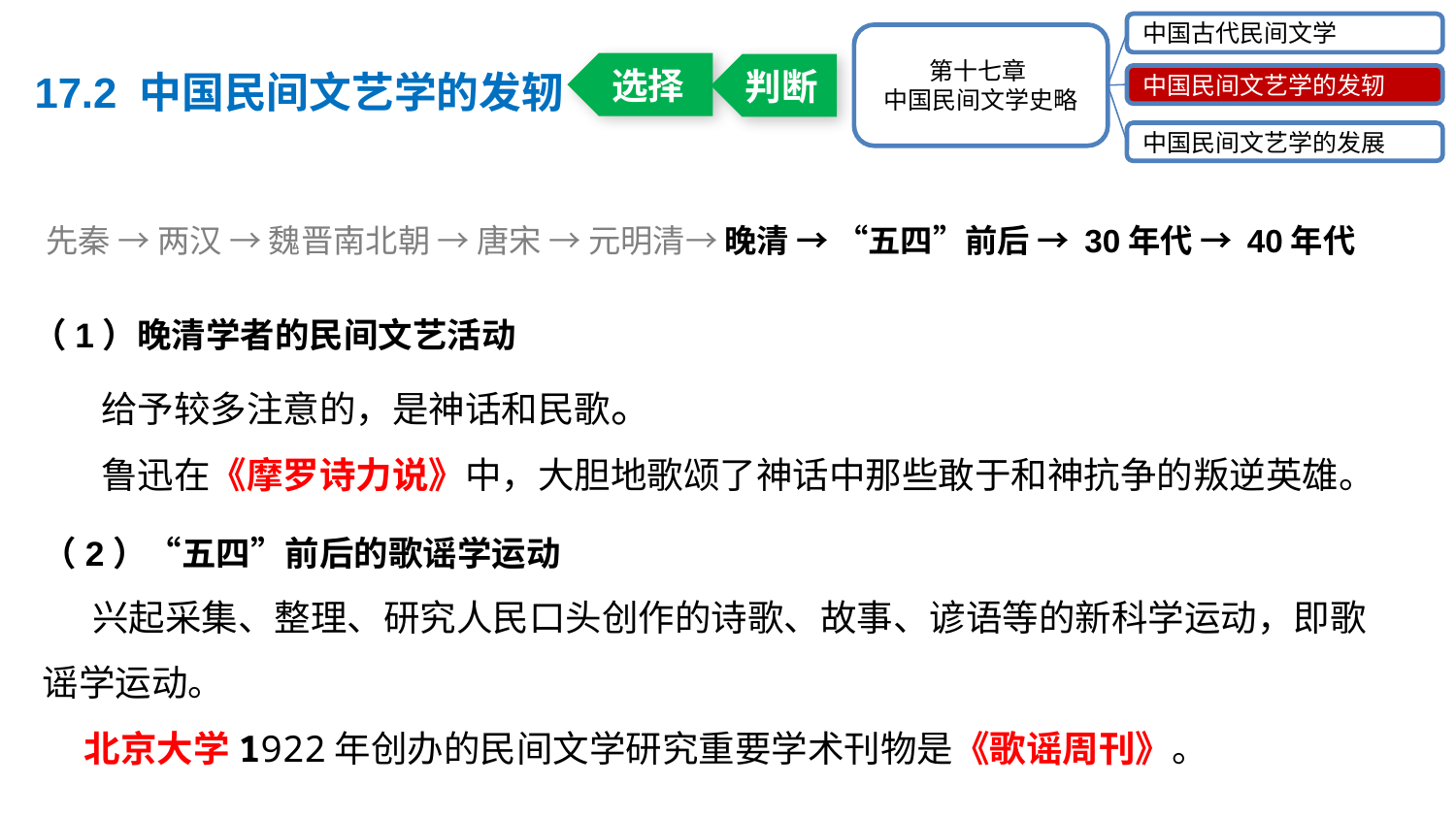

中国古代民间文学
第十七章
中国民间文学史略
中国民间文艺学的发轫
中国民间文艺学的发展
17.2 中国民间文艺学的发轫
选择
判断
先秦 → 两汉 → 魏晋南北朝 → 唐宋 → 元明清→ 晚清 → “五四”前后 → 30年代 → 40年代
（1）晚清学者的民间文艺活动
给予较多注意的，是神话和民歌。
鲁迅在《摩罗诗力说》中，大胆地歌颂了神话中那些敢于和神抗争的叛逆英雄。
（2）“五四”前后的歌谣学运动
     兴起采集、整理、研究人民口头创作的诗歌、故事、谚语等的新科学运动，即歌谣学运动。
    北京大学1922年创办的民间文学研究重要学术刊物是《歌谣周刊》。